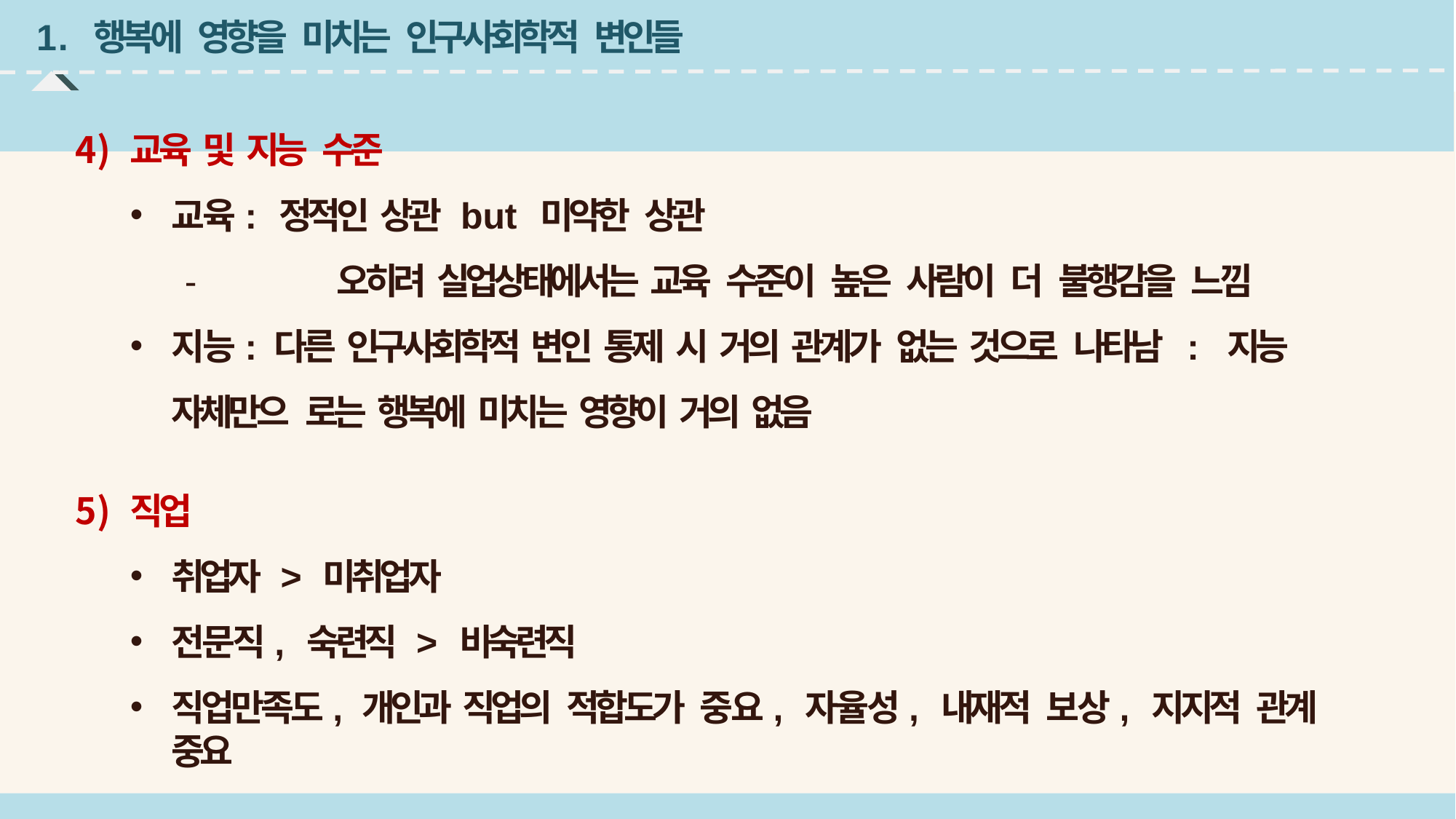

# 1. 행복에 영향을 미치는 인구사회학적 변인들

교육 및 지능 수준
교육: 정적인 상관 but 미약한 상관
-	오히려 실업상태에서는 교육 수준이 높은 사람이 더 불행감을 느낌
지능: 다른 인구사회학적 변인 통제 시 거의 관계가 없는 것으로 나타남 : 지능 자체만으  로는 행복에 미치는 영향이 거의 없음

직업
취업자 > 미취업자
전문직, 숙련직 > 비숙련직
직업만족도, 개인과 직업의 적합도가 중요, 자율성, 내재적 보상, 지지적 관계 중요